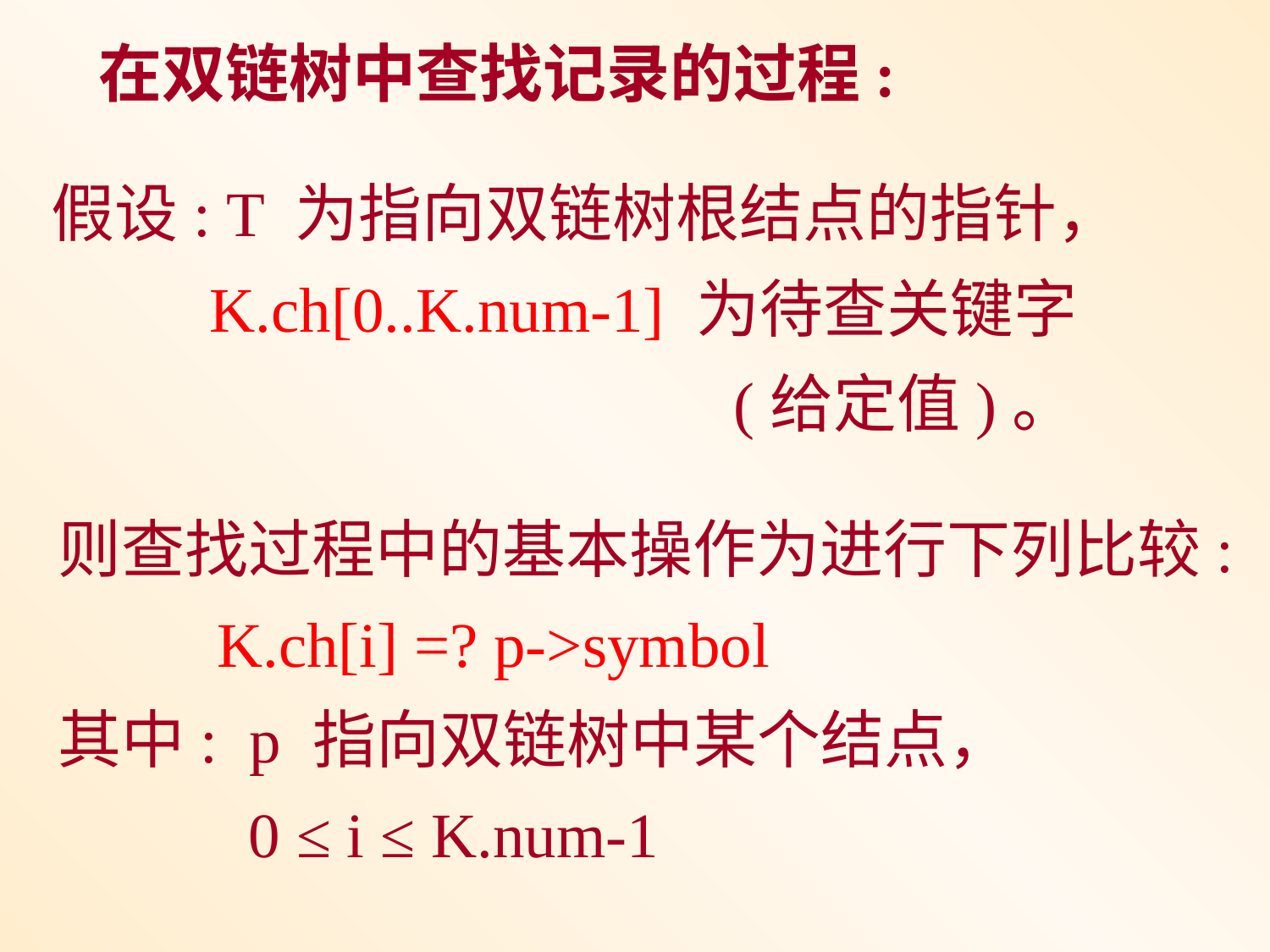

在双链树中查找记录的过程:
假设: T 为指向双链树根结点的指针，
          K.ch[0..K.num-1] 为待查关键字
                                           (给定值)。
则查找过程中的基本操作为进行下列比较:
          K.ch[i] =? p->symbol
其中:  p 指向双链树中某个结点，
            0 ≤ i ≤ K.num-1